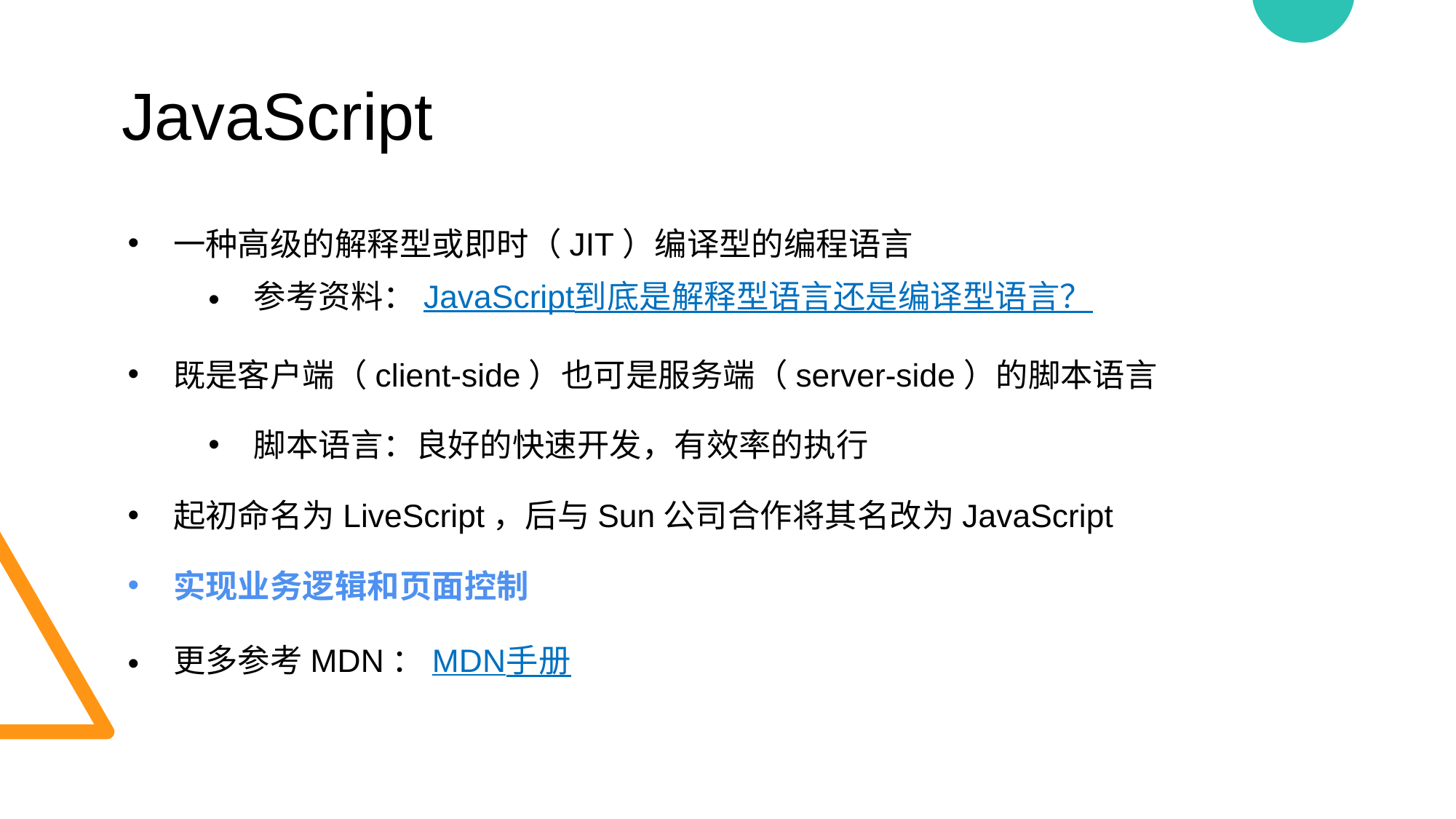

# JavaScript

一种高级的解释型或即时（JIT）编译型的编程语言
参考资料：JavaScript到底是解释型语言还是编译型语言？
既是客户端（client-side）也可是服务端（server-side）的脚本语言
脚本语言：良好的快速开发，有效率的执行
起初命名为LiveScript，后与Sun公司合作将其名改为JavaScript
实现业务逻辑和页面控制
更多参考MDN：MDN手册